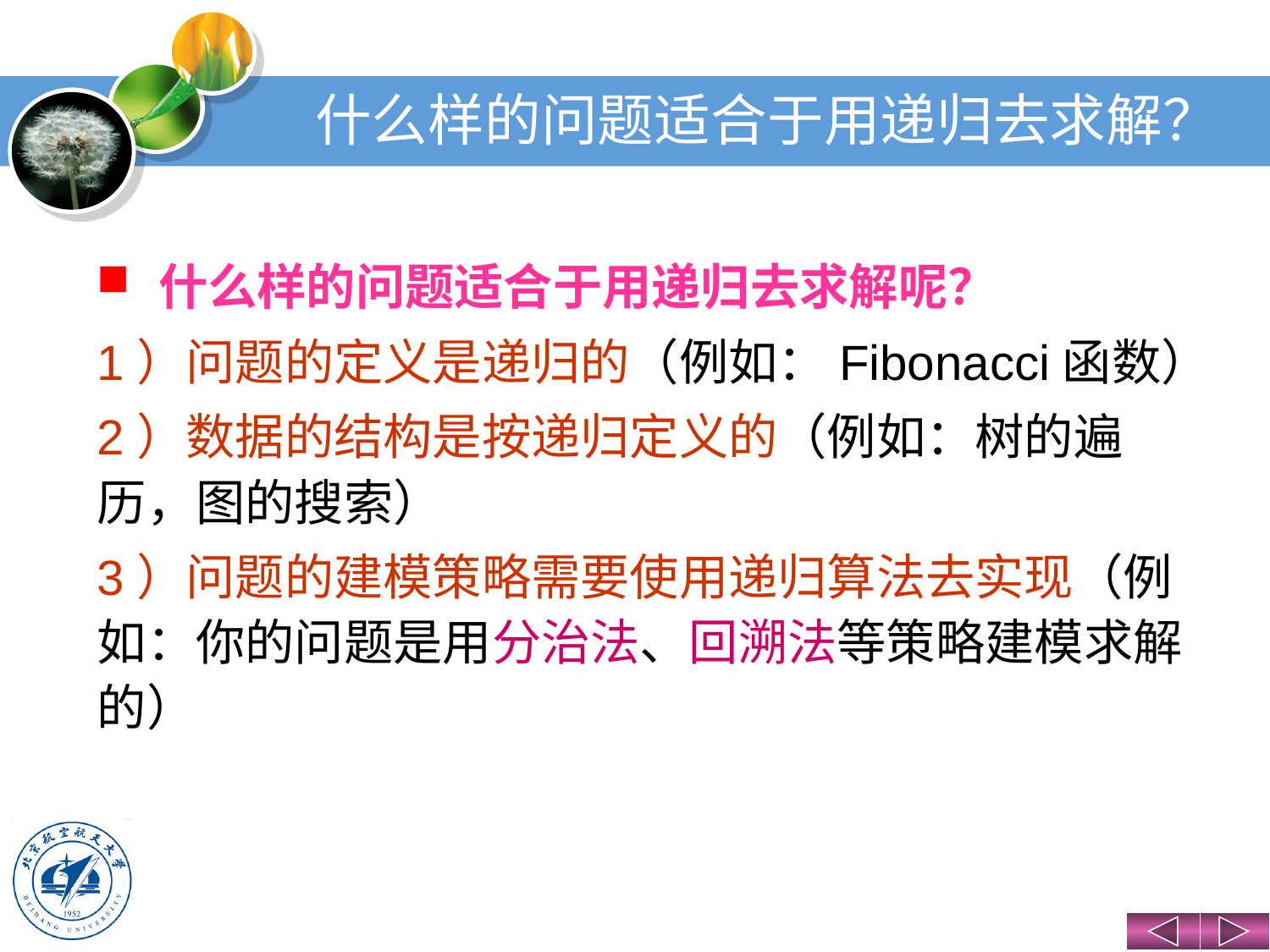

# 什么样的问题适合于用递归去求解？
什么样的问题适合于用递归去求解呢？
1）问题的定义是递归的（例如：Fibonacci函数）
2）数据的结构是按递归定义的（例如：树的遍历，图的搜索）
3）问题的建模策略需要使用递归算法去实现（例如：你的问题是用分治法、回溯法等策略建模求解的）

60